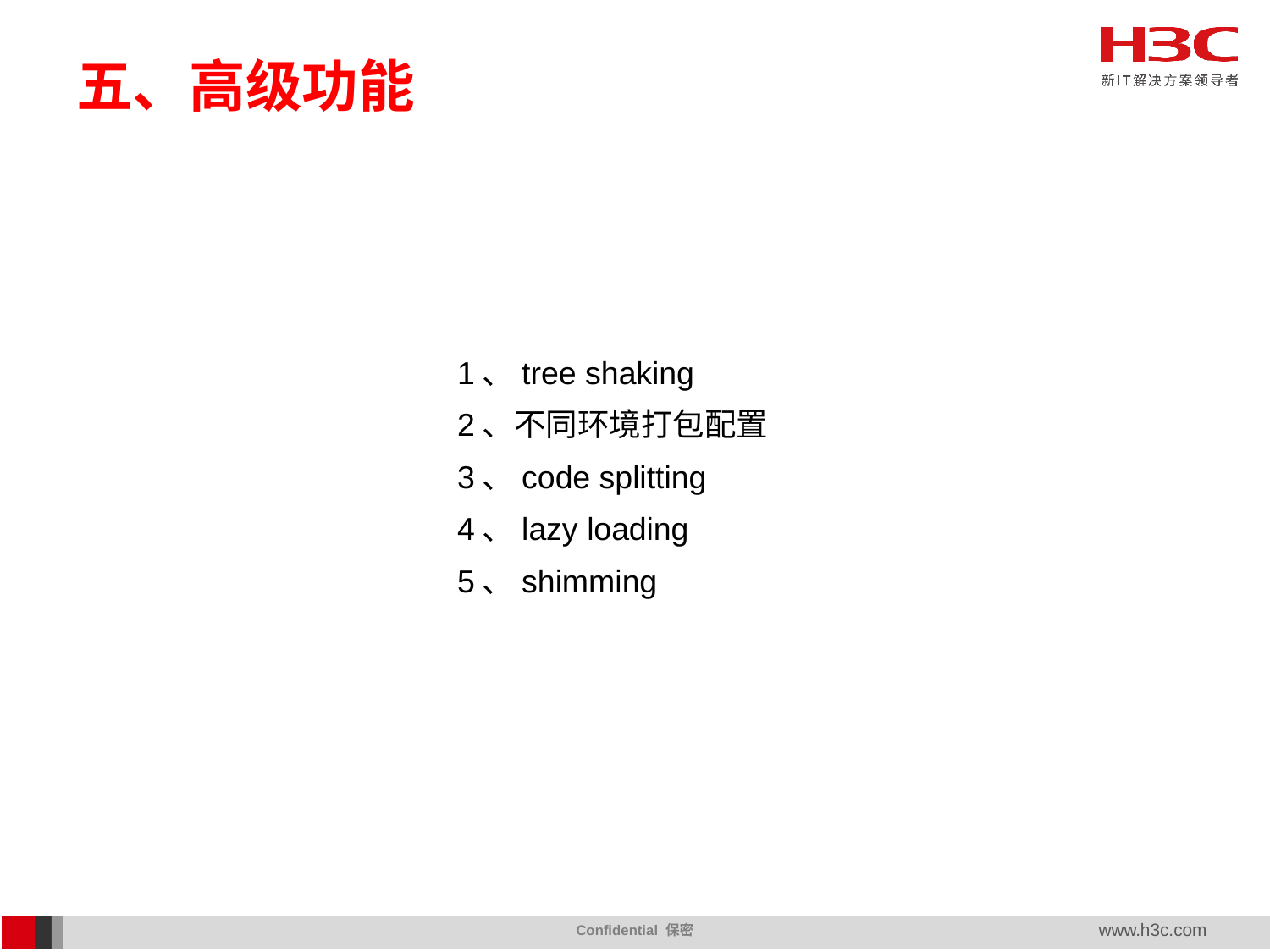

# 五、高级功能

1、tree shaking
2、不同环境打包配置
3、code splitting
4、lazy loading
5、shimming